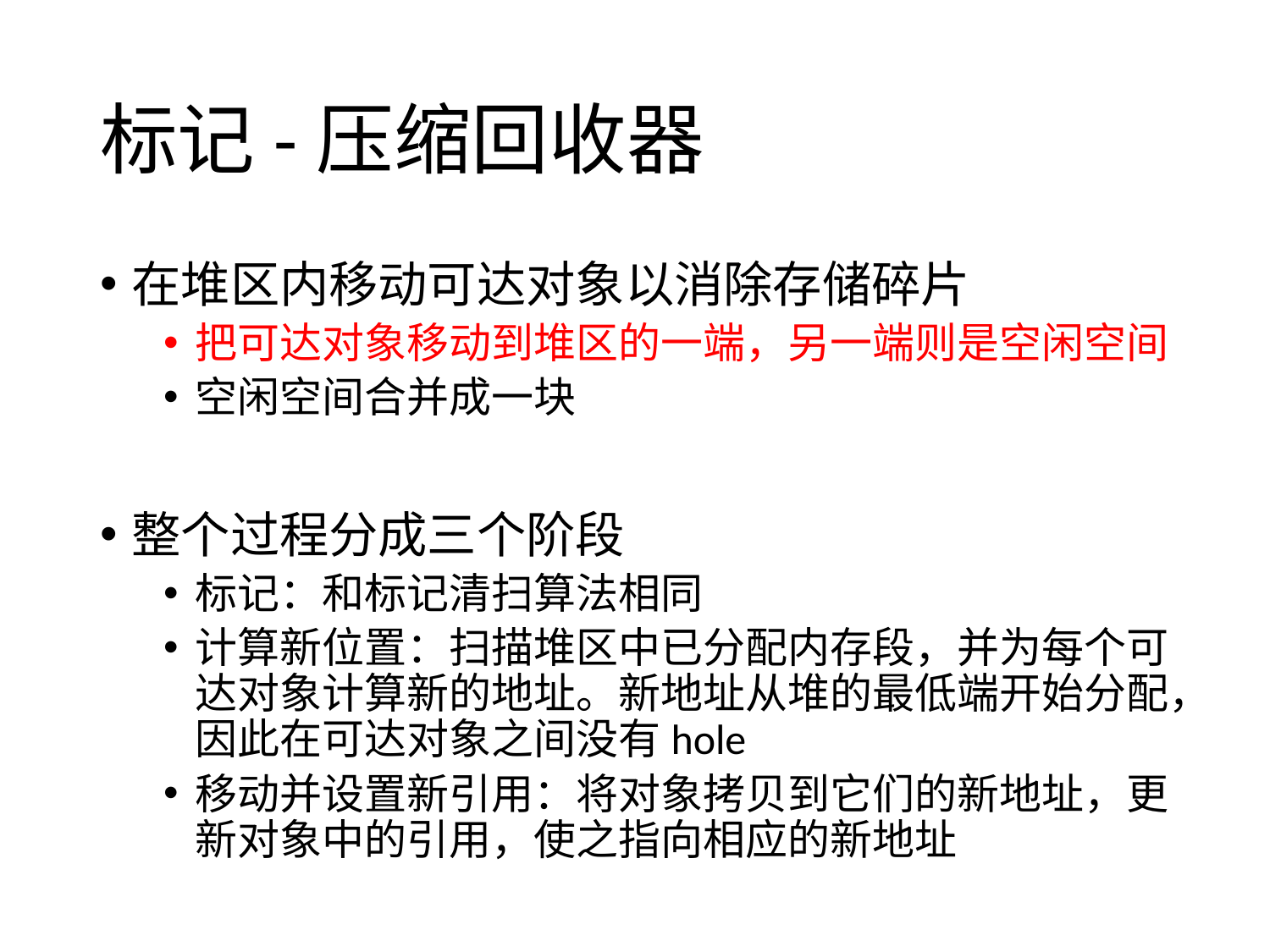

# 标记-压缩回收器
在堆区内移动可达对象以消除存储碎片
把可达对象移动到堆区的一端，另一端则是空闲空间
空闲空间合并成一块

整个过程分成三个阶段
标记：和标记清扫算法相同
计算新位置：扫描堆区中已分配内存段，并为每个可达对象计算新的地址。新地址从堆的最低端开始分配，因此在可达对象之间没有hole
移动并设置新引用：将对象拷贝到它们的新地址，更新对象中的引用，使之指向相应的新地址